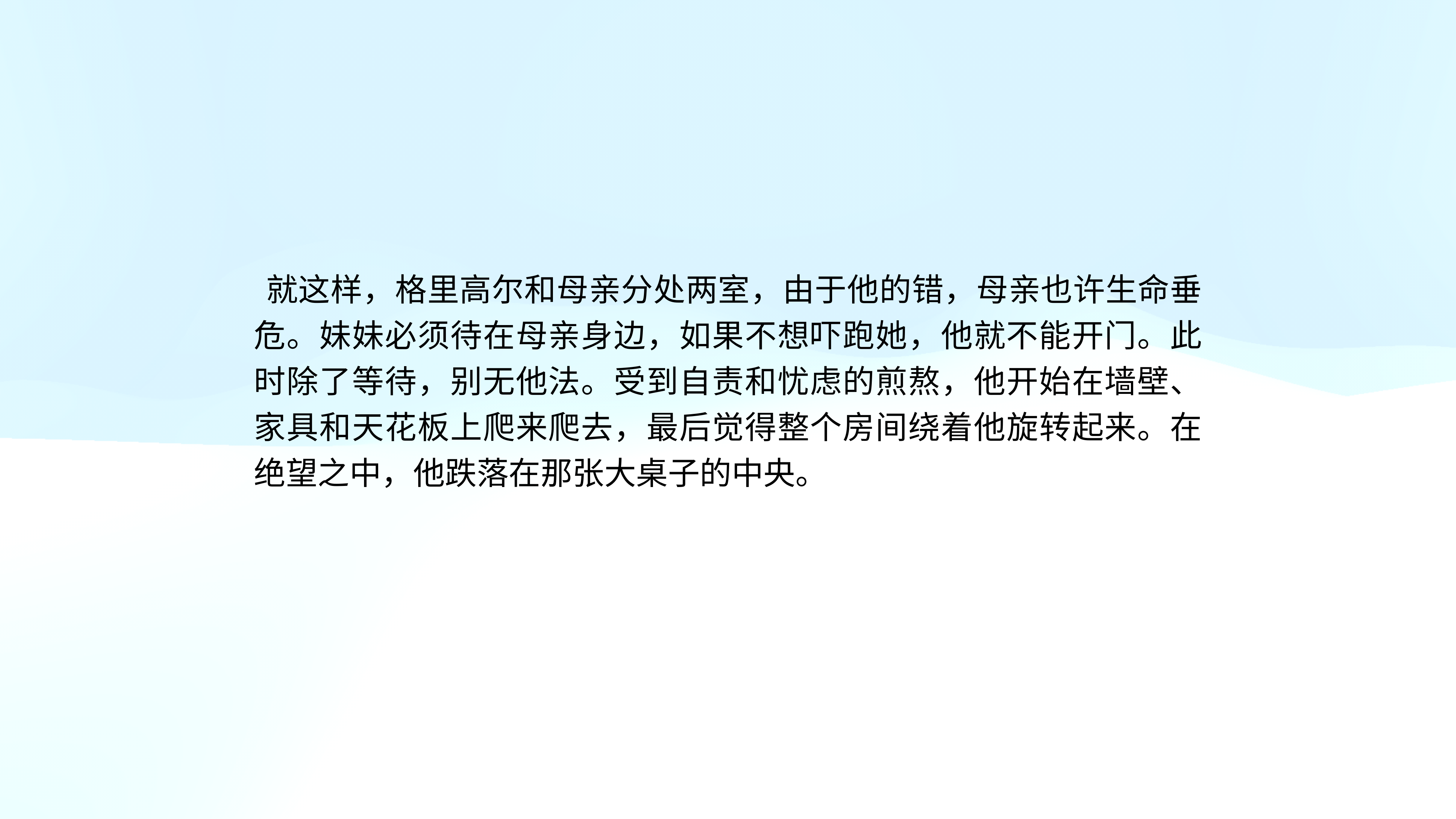

就这样，格里高尔和母亲分处两室，由于他的错，母亲也许生命垂危。妹妹必须待在母亲身边，如果不想吓跑她，他就不能开门。此时除了等待，别无他法。受到自责和忧虑的煎熬，他开始在墙壁、家具和天花板上爬来爬去，最后觉得整个房间绕着他旋转起来。在绝望之中，他跌落在那张大桌子的中央。